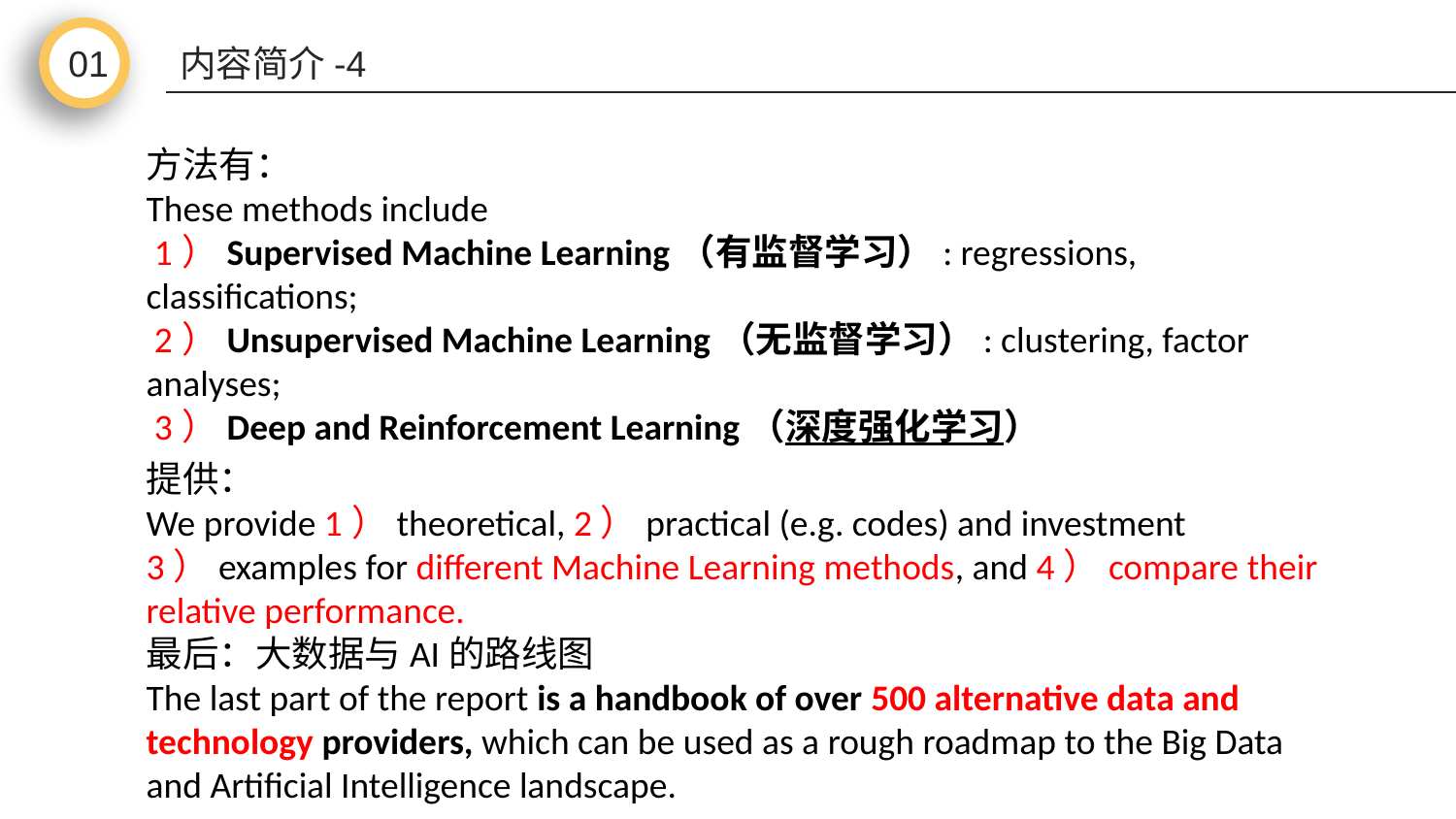

01
内容简介-4
方法有：
These methods include
 1）Supervised Machine Learning（有监督学习）: regressions, classifications;
 2）Unsupervised Machine Learning（无监督学习）: clustering, factor analyses;
 3）Deep and Reinforcement Learning（深度强化学习）
提供：
We provide 1）theoretical, 2）practical (e.g. codes) and investment
3）examples for different Machine Learning methods, and 4）compare their relative performance.
最后：大数据与AI的路线图
The last part of the report is a handbook of over 500 alternative data and technology providers, which can be used as a rough roadmap to the Big Data
and Artificial Intelligence landscape.